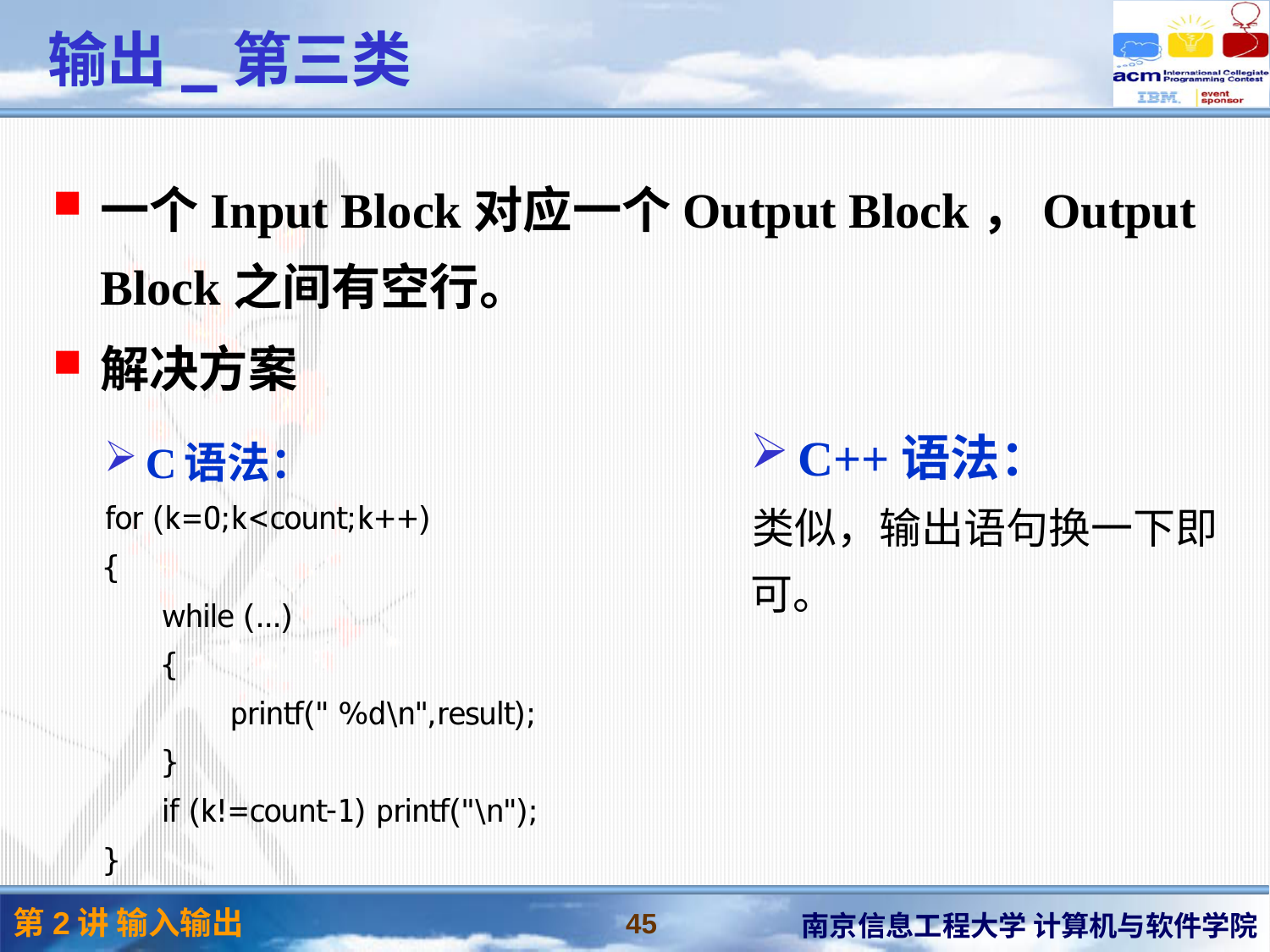

# 输出_第三类
一个Input Block对应一个Output Block，Output Block之间有空行。
解决方案
C语法：
for (k=0;k<count;k++)
{
      while (…)
      {
             printf(" %d\n",result);
      }
      if (k!=count-1) printf("\n");
}
C++语法：
类似，输出语句换一下即可。